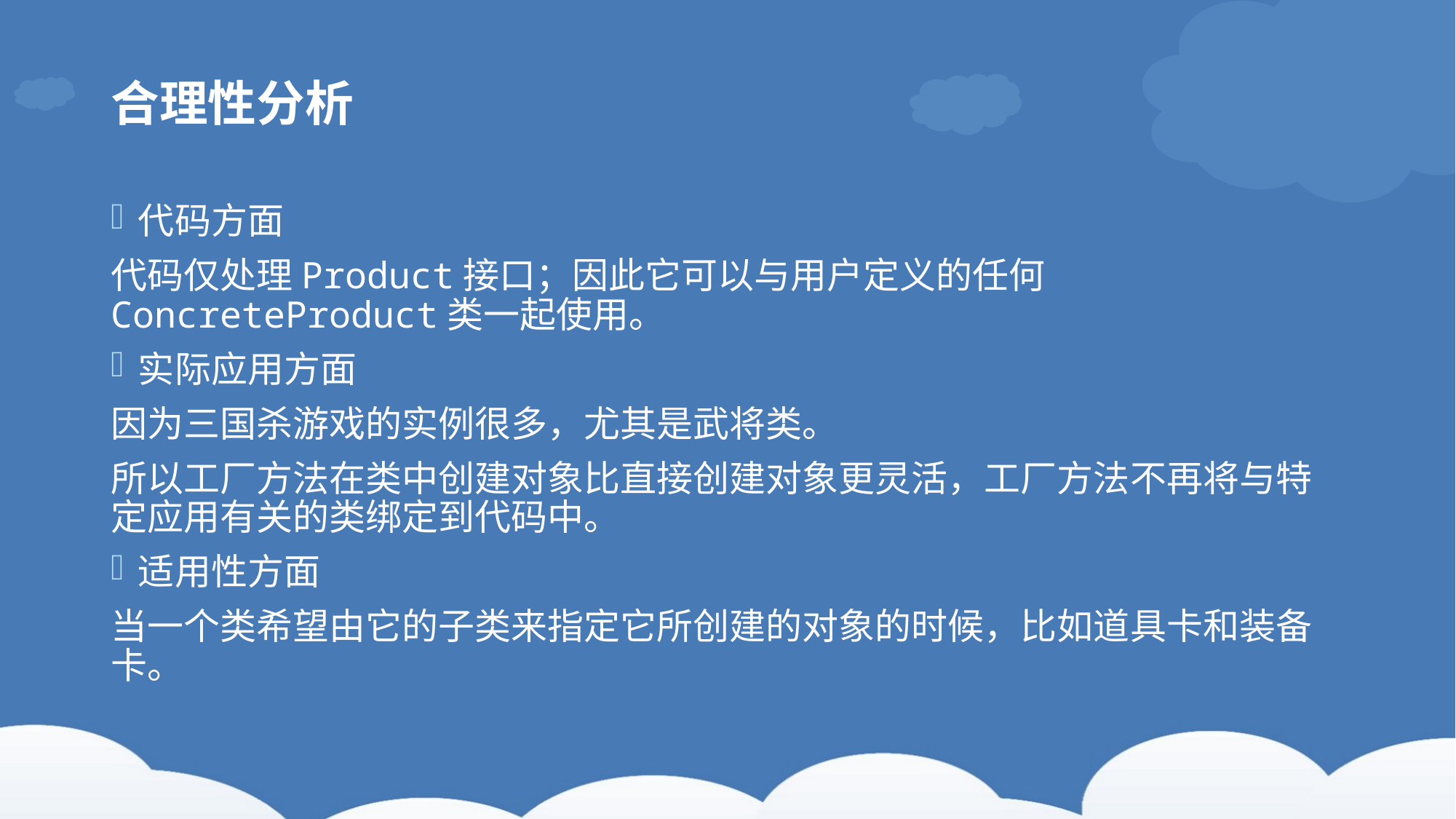

# 合理性分析
代码方面
代码仅处理Product接口；因此它可以与用户定义的任何 ConcreteProduct类一起使用。
实际应用方面
因为三国杀游戏的实例很多，尤其是武将类。
所以工厂方法在类中创建对象比直接创建对象更灵活，工厂方法不再将与特定应用有关的类绑定到代码中。
适用性方面
当一个类希望由它的子类来指定它所创建的对象的时候，比如道具卡和装备卡。